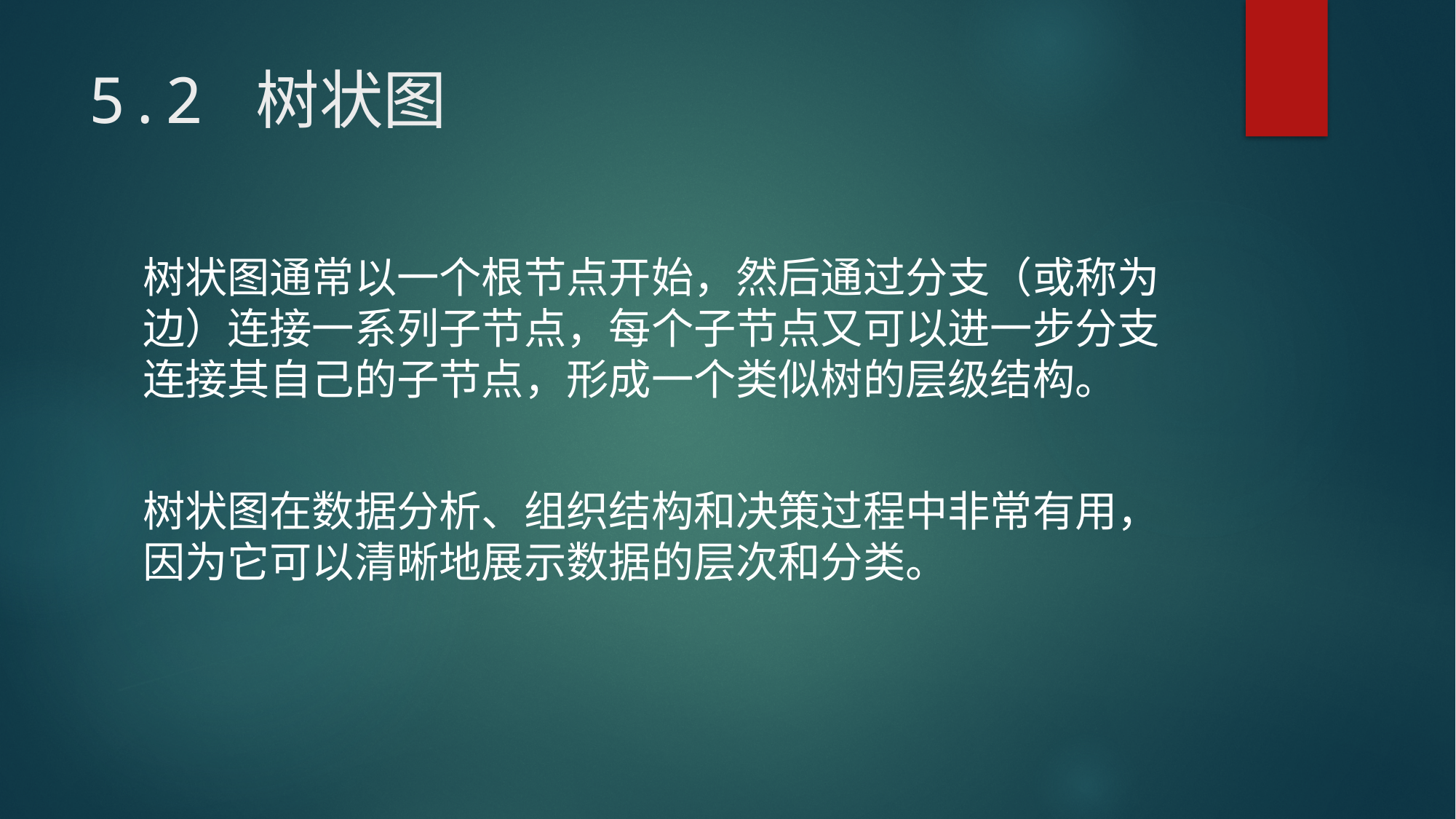

# 5.2 树状图
树状图通常以一个根节点开始，然后通过分支（或称为边）连接一系列子节点，每个子节点又可以进一步分支连接其自己的子节点，形成一个类似树的层级结构。

树状图在数据分析、组织结构和决策过程中非常有用，因为它可以清晰地展示数据的层次和分类。